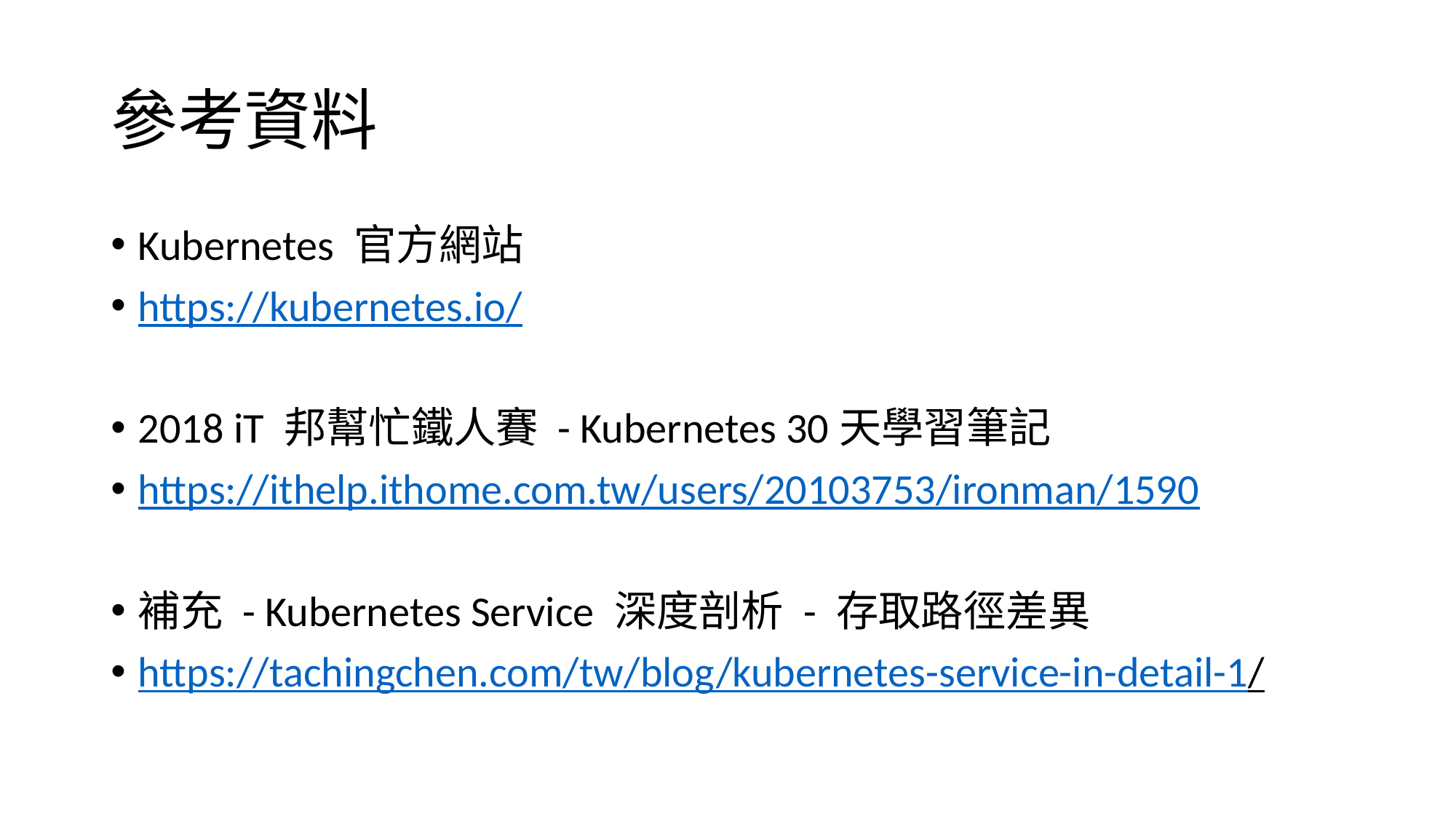

# 參考資料
Kubernetes 官方網站
https://kubernetes.io/

2018 iT 邦幫忙鐵人賽 - Kubernetes 30天學習筆記
https://ithelp.ithome.com.tw/users/20103753/ironman/1590

補充 - Kubernetes Service 深度剖析 - 存取路徑差異
https://tachingchen.com/tw/blog/kubernetes-service-in-detail-1/